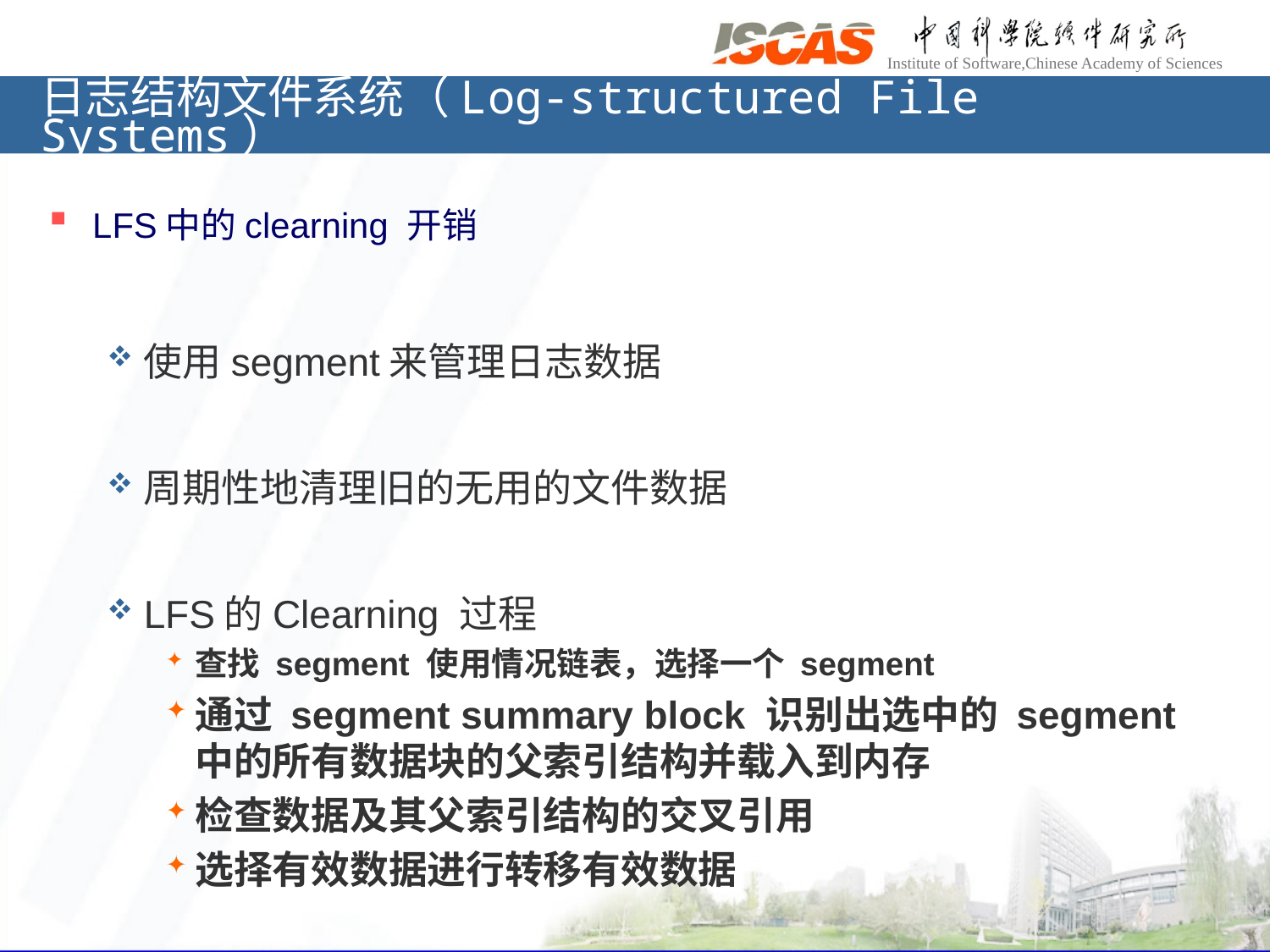

# 日志结构文件系统（Log-structured File Systems）
LFS中的clearning 开销

使用segment来管理日志数据

周期性地清理旧的无用的文件数据

LFS的Clearning 过程
查找 segment 使用情况链表，选择一个 segment
通过 segment summary block 识别出选中的 segment 中的所有数据块的父索引结构并载入到内存
检查数据及其父索引结构的交叉引用
选择有效数据进行转移有效数据